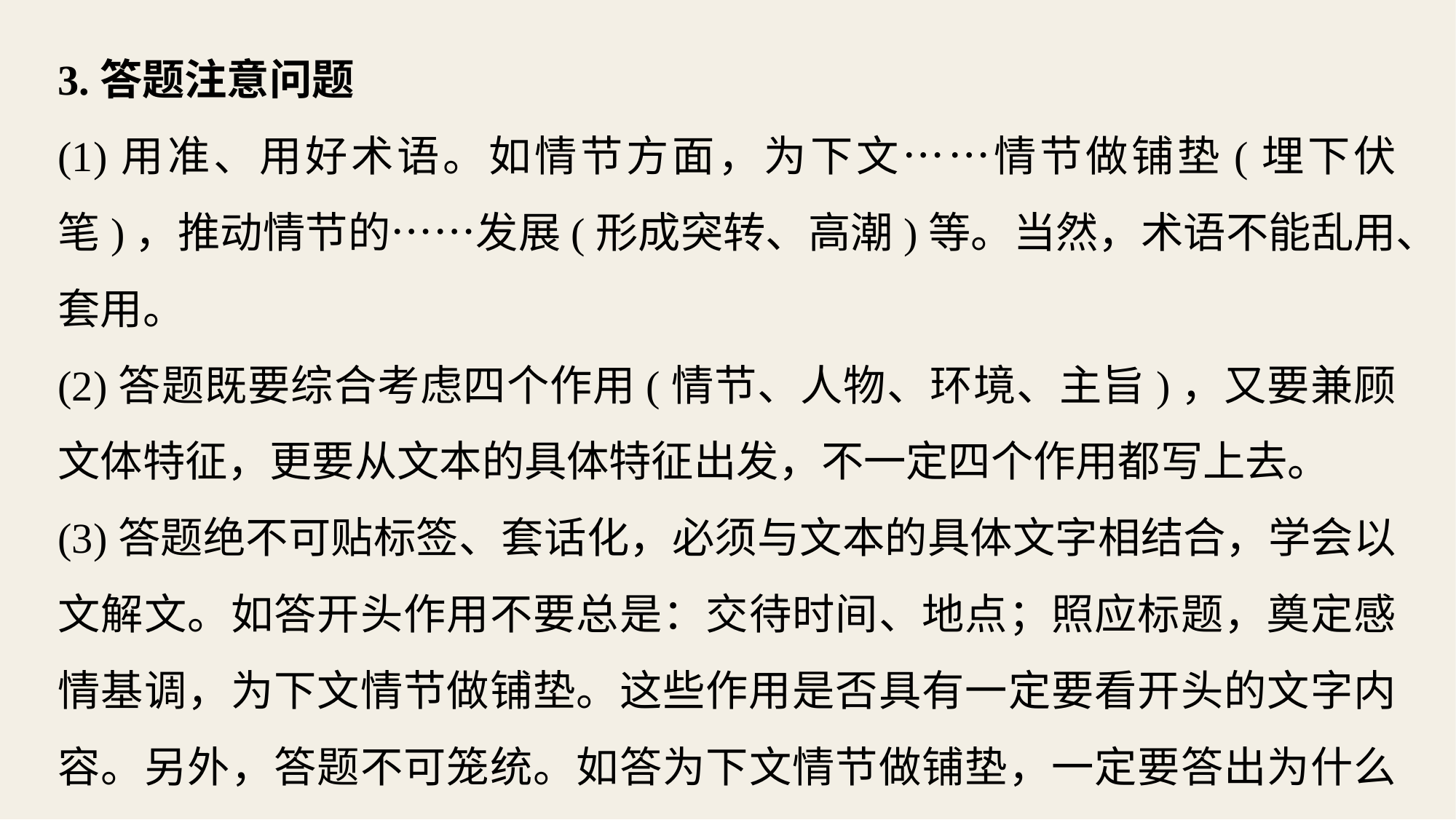

3.答题注意问题
(1)用准、用好术语。如情节方面，为下文……情节做铺垫(埋下伏笔)，推动情节的……发展(形成突转、高潮)等。当然，术语不能乱用、套用。
(2)答题既要综合考虑四个作用(情节、人物、环境、主旨)，又要兼顾文体特征，更要从文本的具体特征出发，不一定四个作用都写上去。
(3)答题绝不可贴标签、套话化，必须与文本的具体文字相结合，学会以文解文。如答开头作用不要总是：交待时间、地点；照应标题，奠定感情基调，为下文情节做铺垫。这些作用是否具有一定要看开头的文字内容。另外，答题不可笼统。如答为下文情节做铺垫，一定要答出为什么样的情节做铺垫。